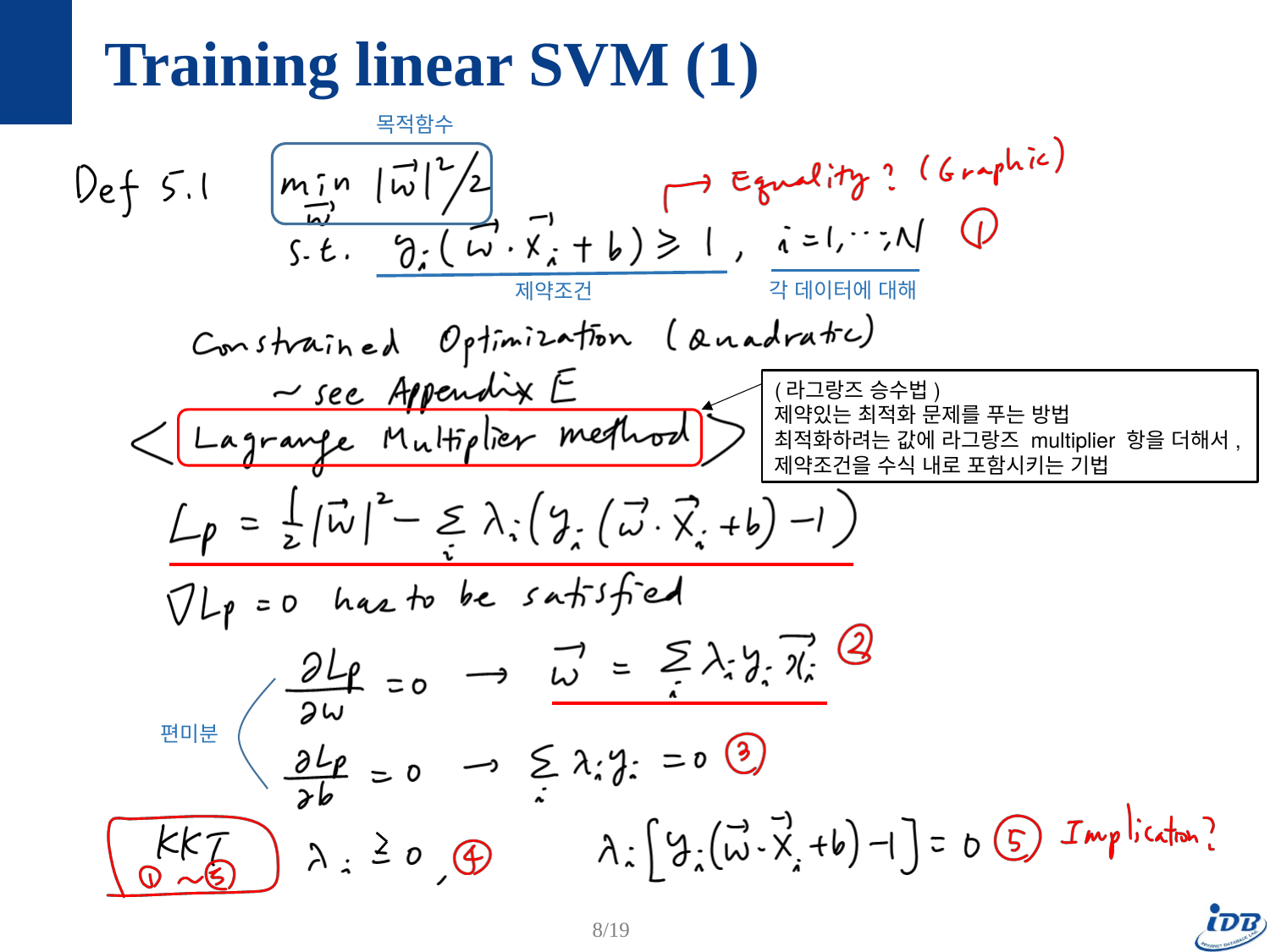

# Training linear SVM (1)
목적함수

각 데이터에 대해
제약조건
(라그랑즈 승수법)
제약있는 최적화 문제를 푸는 방법
최적화하려는 값에 라그랑즈 multiplier 항을 더해서,
제약조건을 수식 내로 포함시키는 기법

편미분